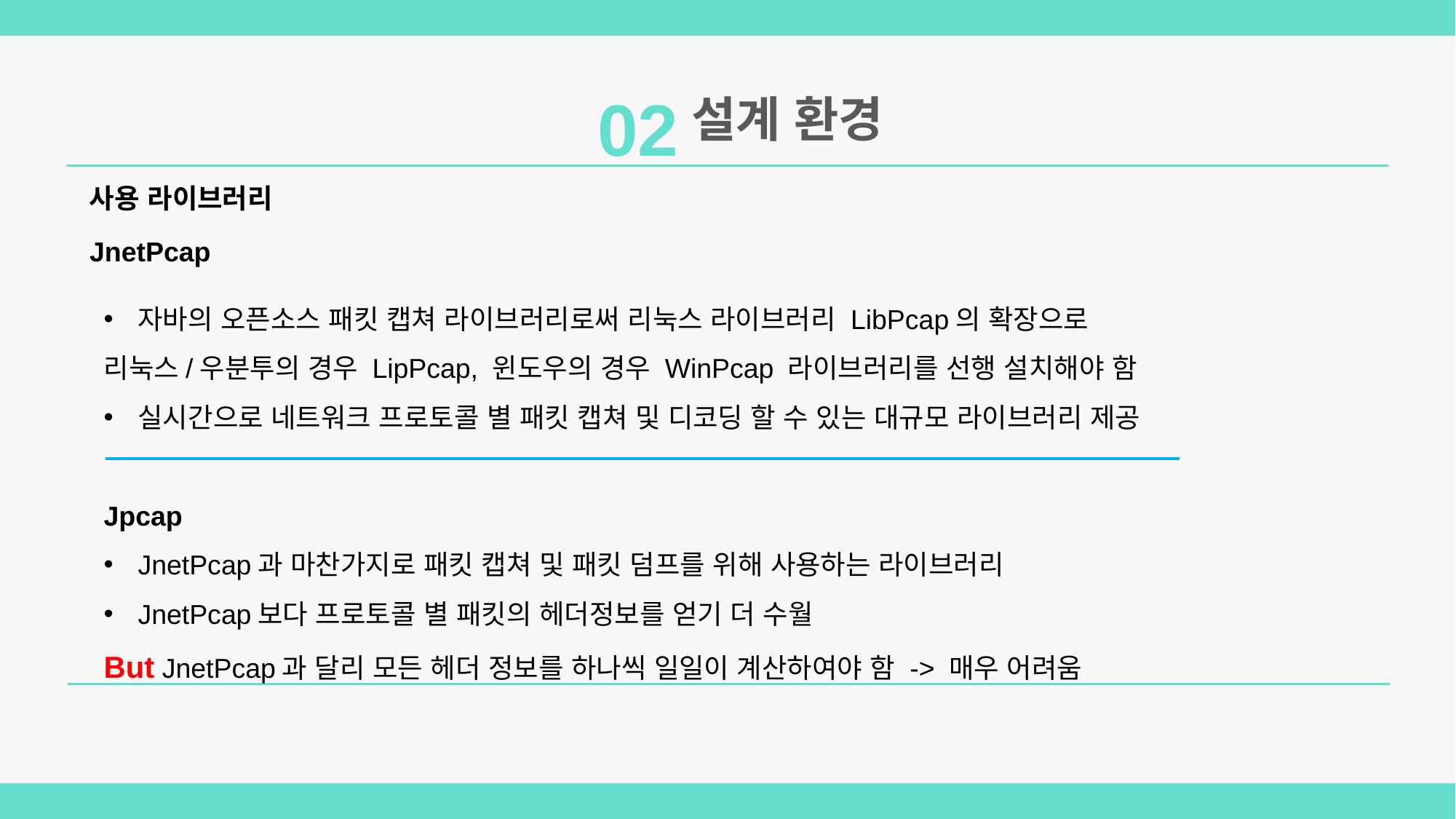

02
설계 환경

사용 라이브러리
JnetPcap
자바의 오픈소스 패킷 캡쳐 라이브러리로써 리눅스 라이브러리 LibPcap의 확장으로
리눅스/우분투의 경우 LipPcap, 윈도우의 경우 WinPcap 라이브러리를 선행 설치해야 함
실시간으로 네트워크 프로토콜 별 패킷 캡쳐 및 디코딩 할 수 있는 대규모 라이브러리 제공

Jpcap
JnetPcap과 마찬가지로 패킷 캡쳐 및 패킷 덤프를 위해 사용하는 라이브러리
JnetPcap보다 프로토콜 별 패킷의 헤더정보를 얻기 더 수월
But JnetPcap과 달리 모든 헤더 정보를 하나씩 일일이 계산하여야 함 -> 매우 어려움